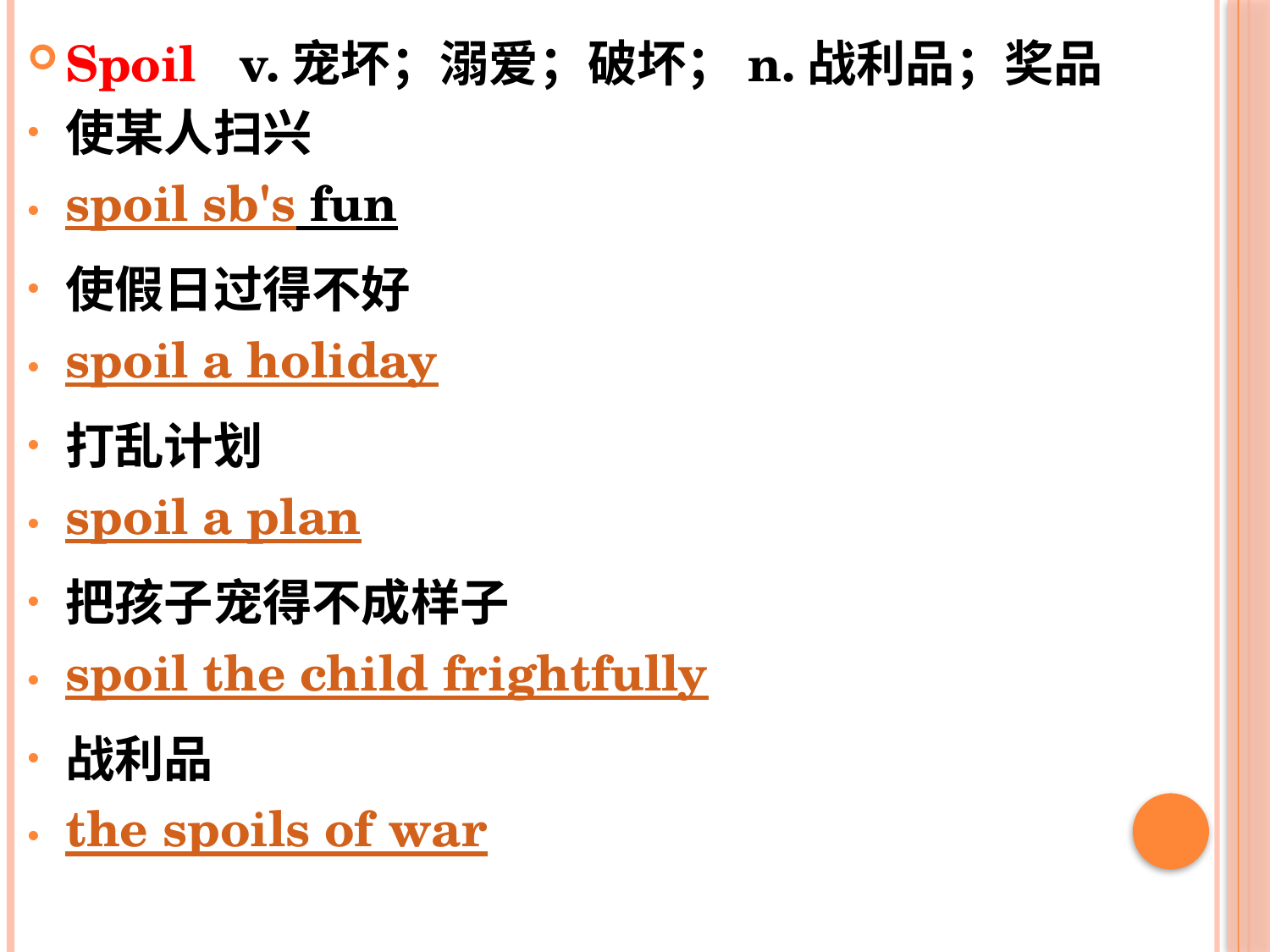

Spoil   v.宠坏；溺爱；破坏；n.战利品；奖品
使某人扫兴
spoil sb's fun
使假日过得不好
spoil a holiday
打乱计划
spoil a plan
把孩子宠得不成样子
spoil the child frightfully
战利品
the spoils of war